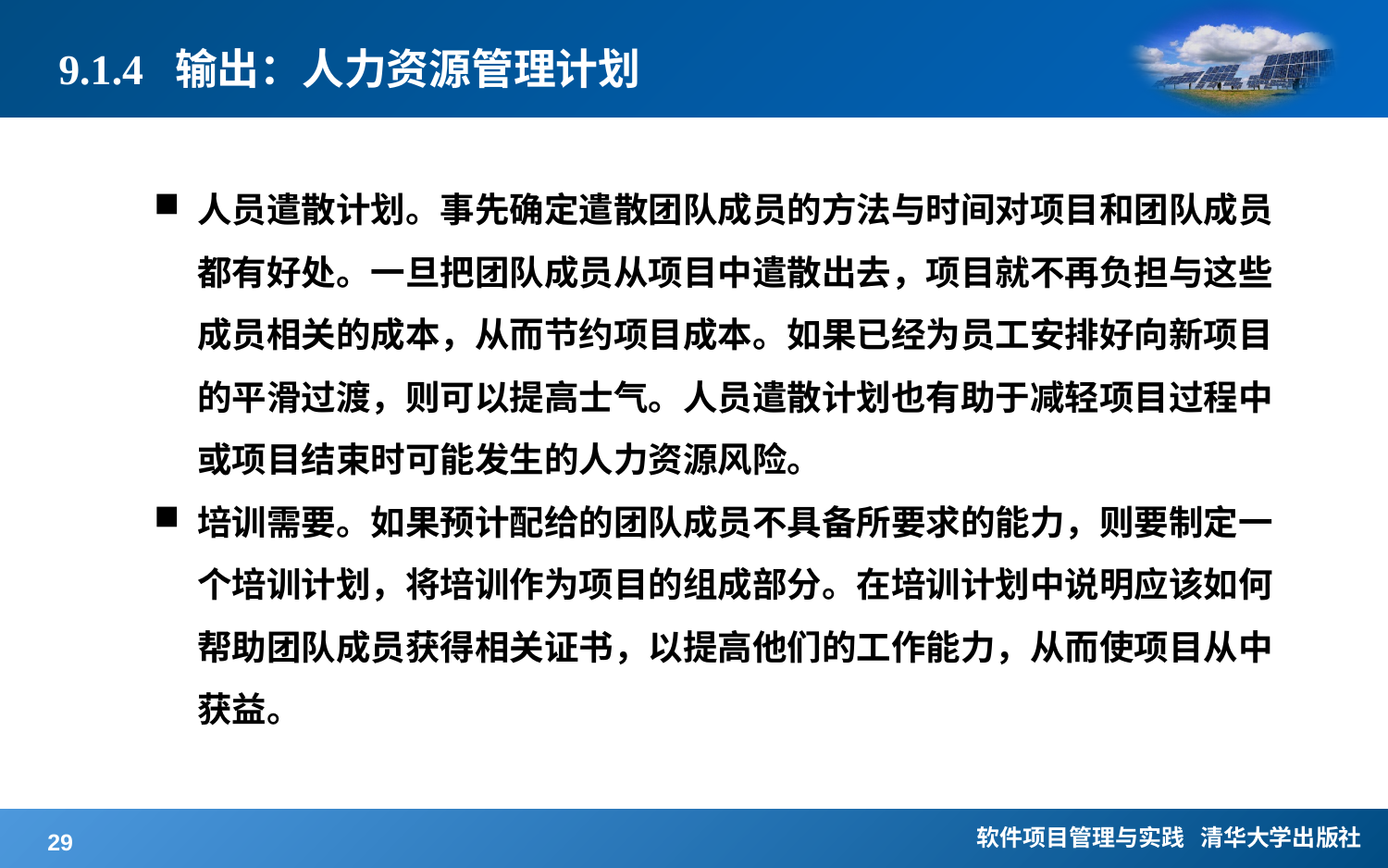

# 9.1.4  输出：人力资源管理计划
人员遣散计划。事先确定遣散团队成员的方法与时间对项目和团队成员都有好处。一旦把团队成员从项目中遣散出去，项目就不再负担与这些成员相关的成本，从而节约项目成本。如果已经为员工安排好向新项目的平滑过渡，则可以提高士气。人员遣散计划也有助于减轻项目过程中或项目结束时可能发生的人力资源风险。
培训需要。如果预计配给的团队成员不具备所要求的能力，则要制定一个培训计划，将培训作为项目的组成部分。在培训计划中说明应该如何帮助团队成员获得相关证书，以提高他们的工作能力，从而使项目从中获益。